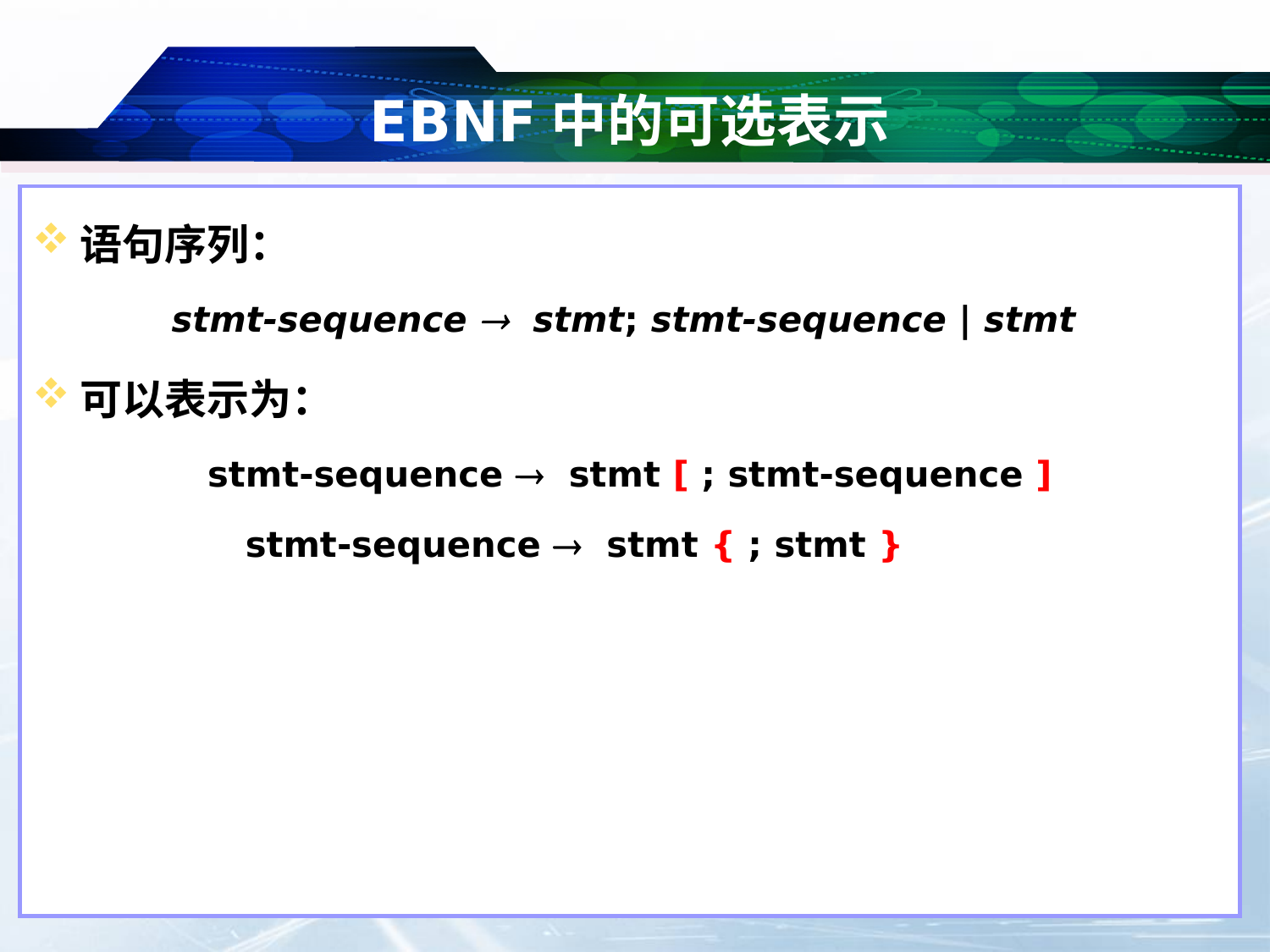

# EBNF中的可选表示
语句序列：
stmt-sequence →  stmt; stmt-sequence | stmt
可以表示为：
stmt-sequence →  stmt [ ; stmt-sequence ]
stmt-sequence →  stmt { ; stmt }